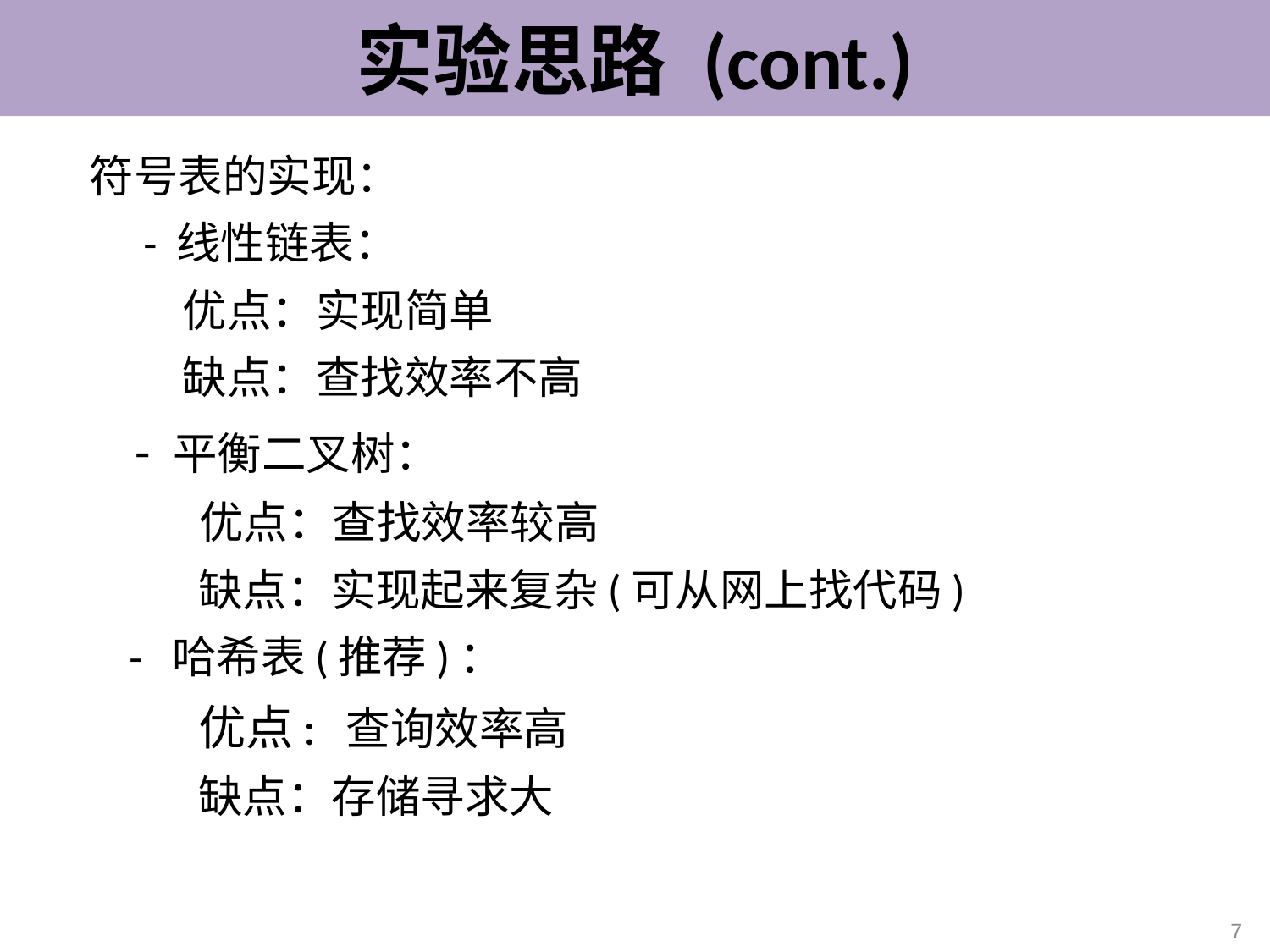

# 实验思路 (cont.)
符号表的实现：
- 线性链表：
   优点：实现简单
   缺点：查找效率不高
    - 平衡二叉树：
            优点：查找效率较高
          缺点：实现起来复杂(可从网上找代码)
    -  哈希表(推荐)：
          优点:  查询效率高
          缺点：存储寻求大

7